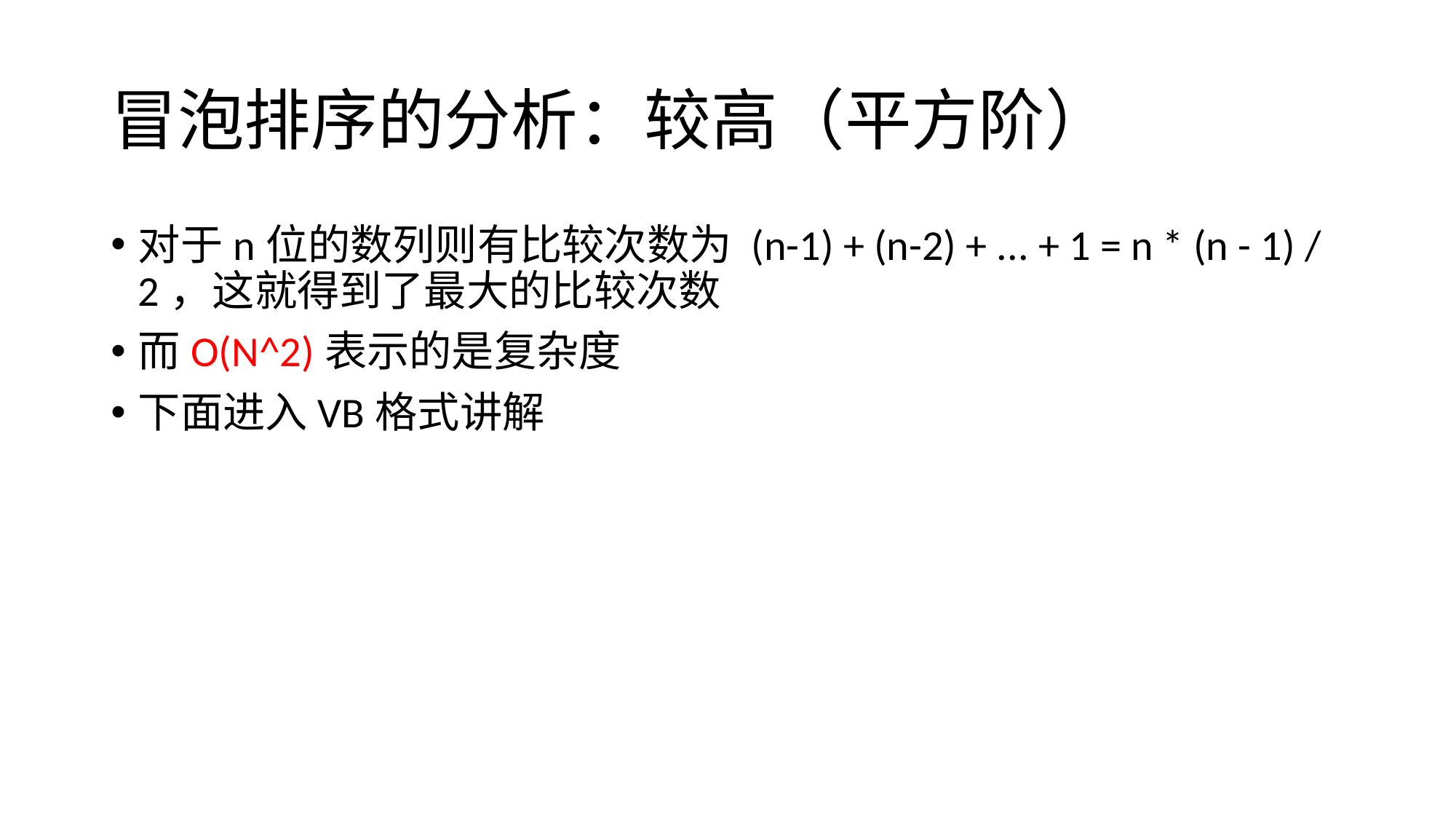

# 冒泡排序的分析：较高（平方阶）
对于n位的数列则有比较次数为 (n-1) + (n-2) + ... + 1 = n * (n - 1) / 2，这就得到了最大的比较次数
而O(N^2)表示的是复杂度
下面进入VB格式讲解